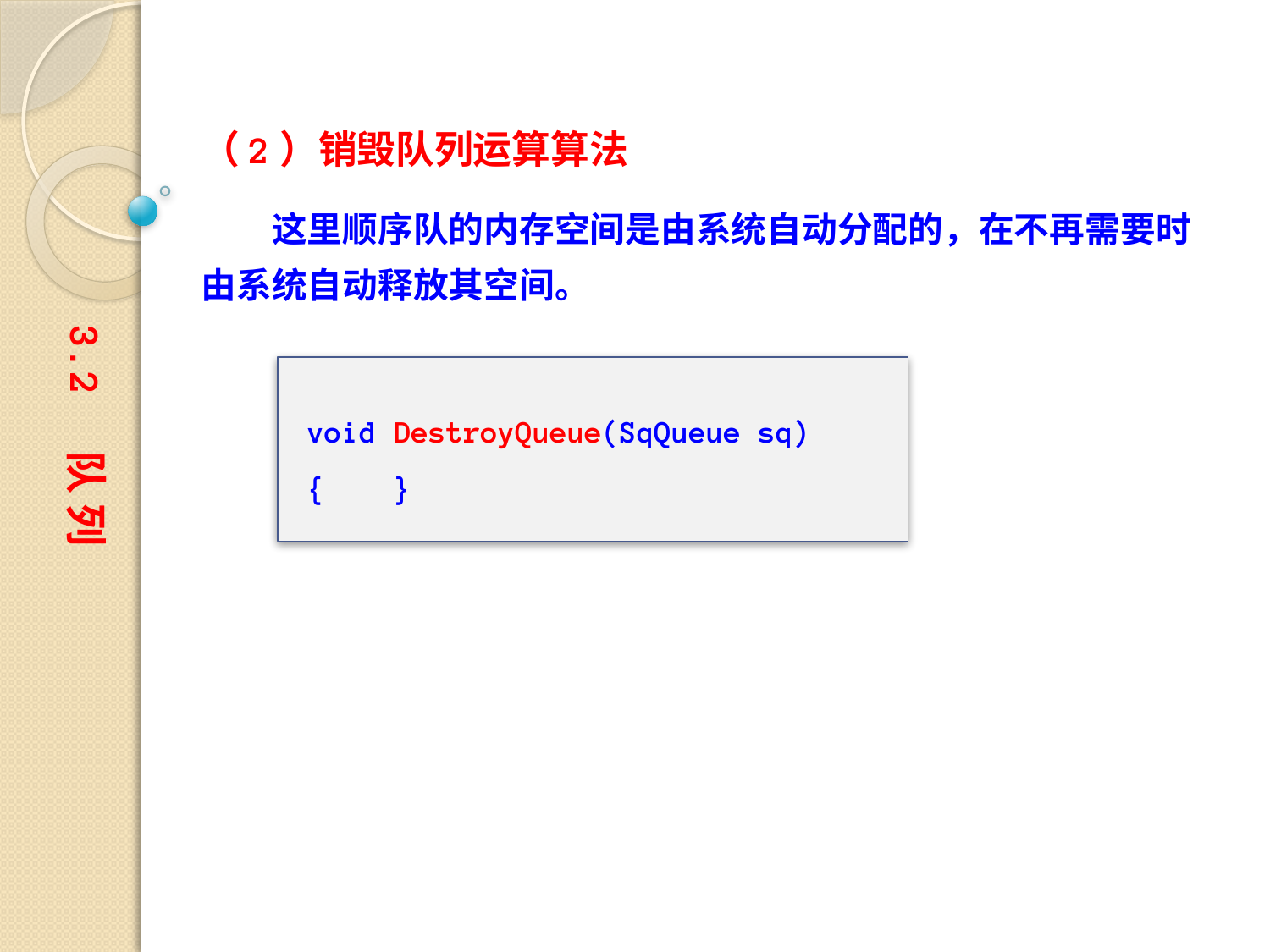

（2）销毁队列运算算法
　　这里顺序队的内存空间是由系统自动分配的，在不再需要时由系统自动释放其空间。
3.2  队 列
void DestroyQueue(SqQueue sq)
{    }